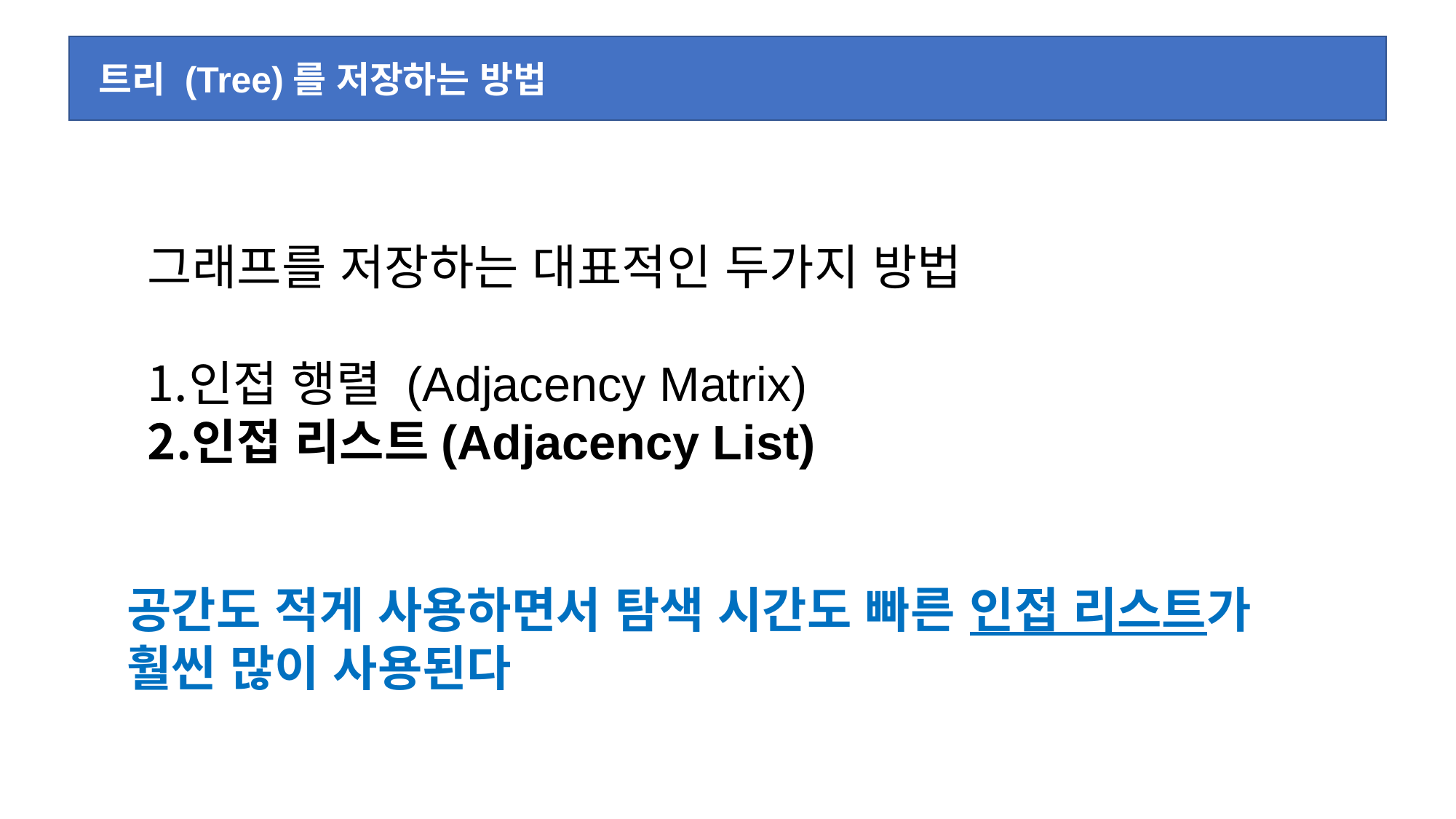

트리 (Tree)를 저장하는 방법
그래프를 저장하는 대표적인 두가지 방법

인접 행렬 (Adjacency Matrix)
인접 리스트(Adjacency List)
공간도 적게 사용하면서 탐색 시간도 빠른 인접 리스트가 훨씬 많이 사용된다